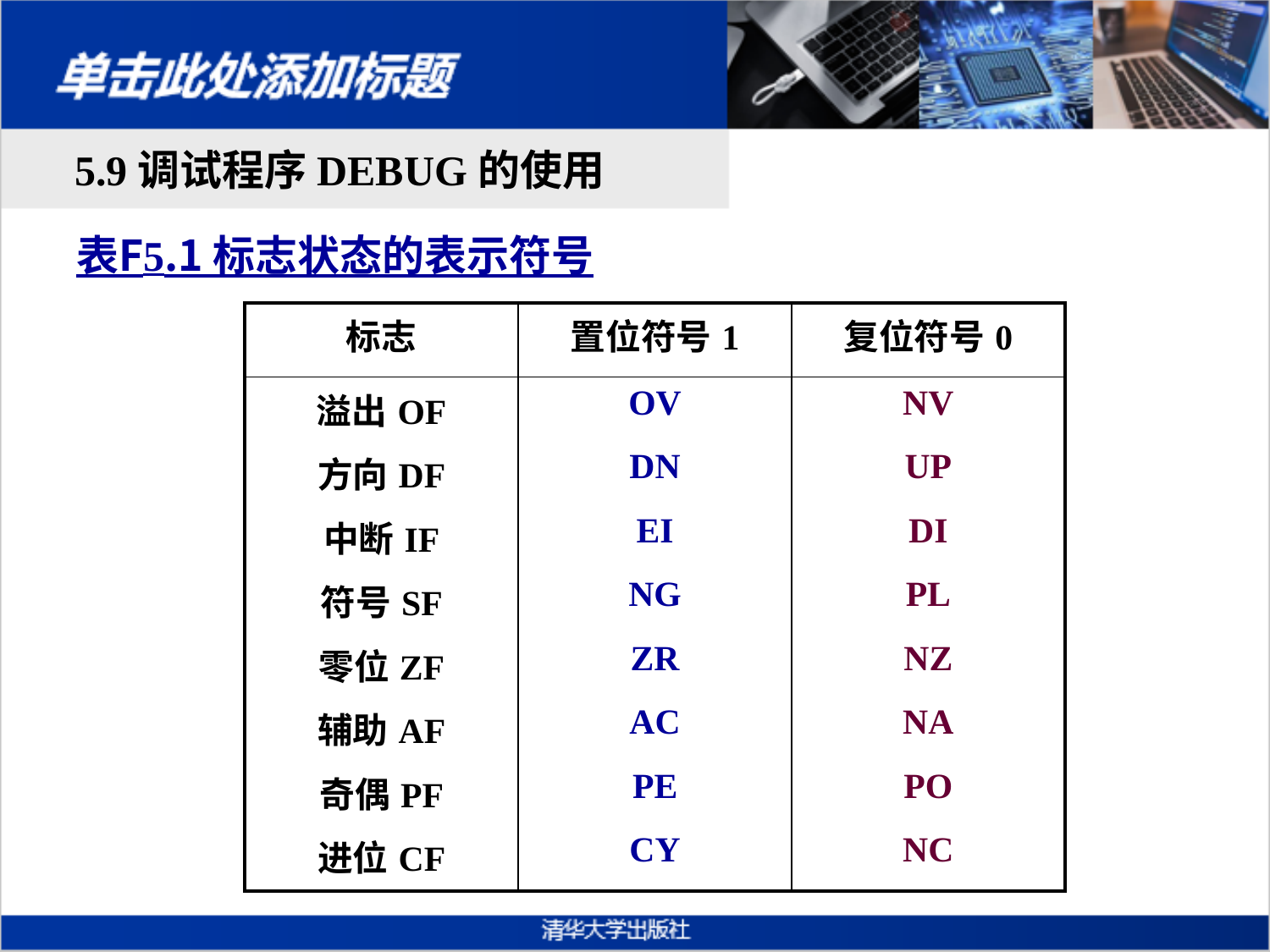

5.9调试程序DEBUG的使用
# 表F5.1 标志状态的表示符号
| 标志 | 置位符号1 | 复位符号0 |
| --- | --- | --- |
| 溢出OF | OV | NV |
| 方向DF | DN | UP |
| 中断IF | EI | DI |
| 符号SF | NG | PL |
| 零位ZF | ZR | NZ |
| 辅助AF | AC | NA |
| 奇偶PF | PE | PO |
| 进位CF | CY | NC |